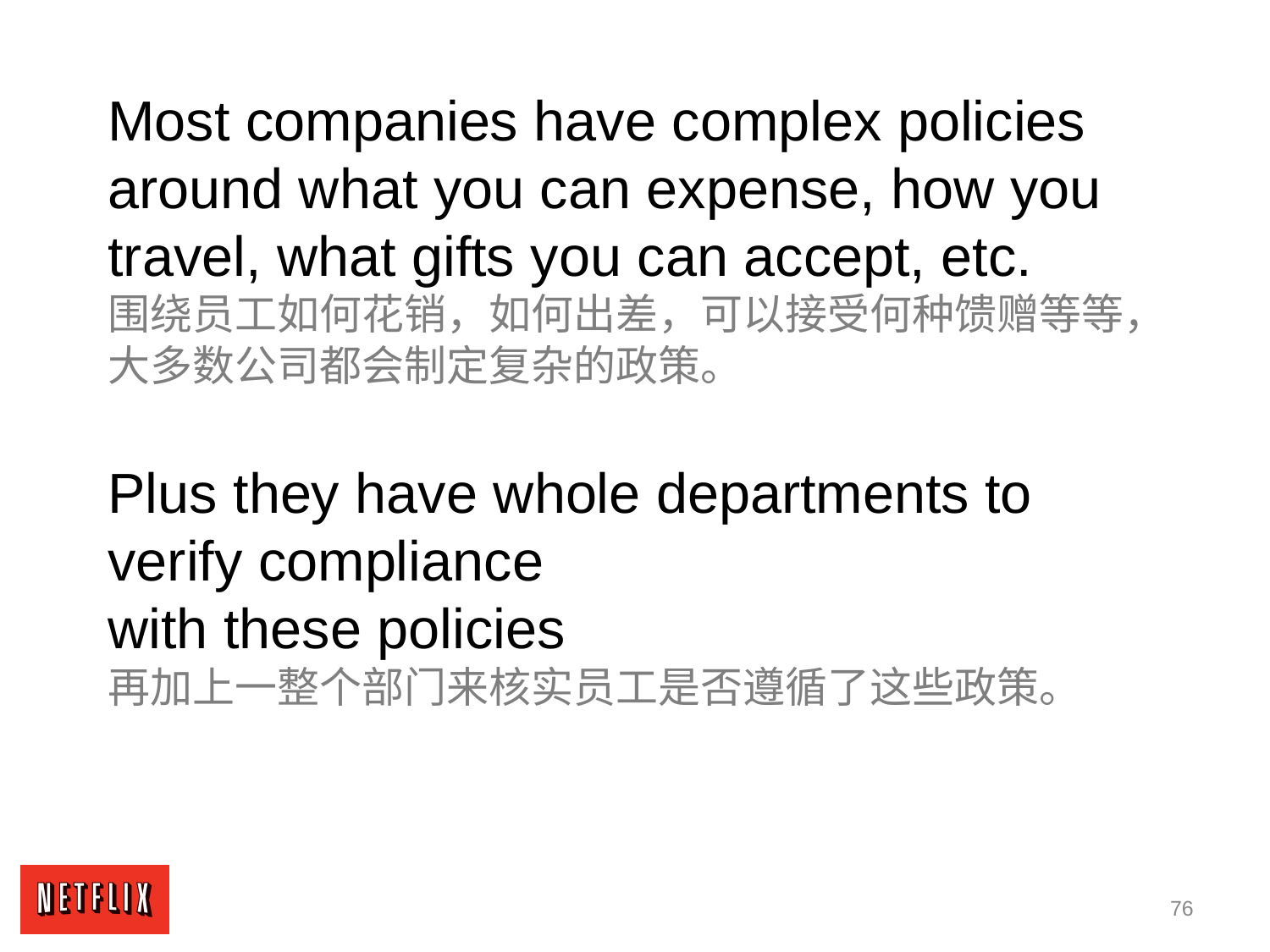

Most companies have complex policies around what you can expense, how you travel, what gifts you can accept, etc.
围绕员工如何花销，如何出差，可以接受何种馈赠等等，大多数公司都会制定复杂的政策。
Plus they have whole departments to verify compliance
with these policies
再加上一整个部门来核实员工是否遵循了这些政策。
76